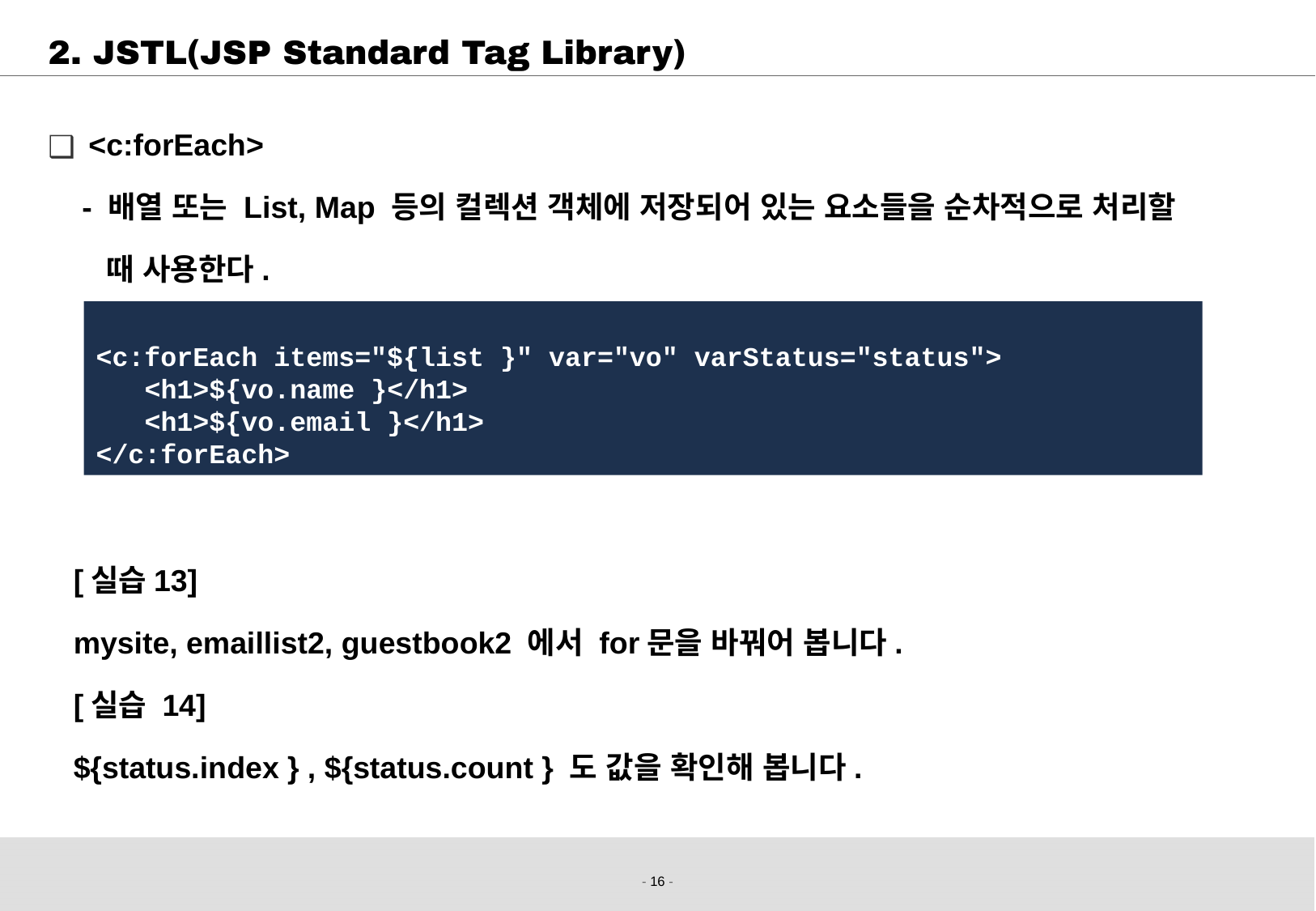

# 2. JSTL(JSP Standard Tag Library)
<c:forEach>
    - 배열 또는 List, Map 등의 컬렉션 객체에 저장되어 있는 요소들을 순차적으로 처리할
      때 사용한다.

   [실습13]
   mysite, emaillist2, guestbook2 에서 for문을 바꿔어 봅니다.
   [실습 14]
   ${status.index } , ${status.count } 도 값을 확인해 봅니다.

<c:forEach items="${list }" var="vo" varStatus="status">
   <h1>${vo.name }</h1>
   <h1>${vo.email }</h1>
</c:forEach>